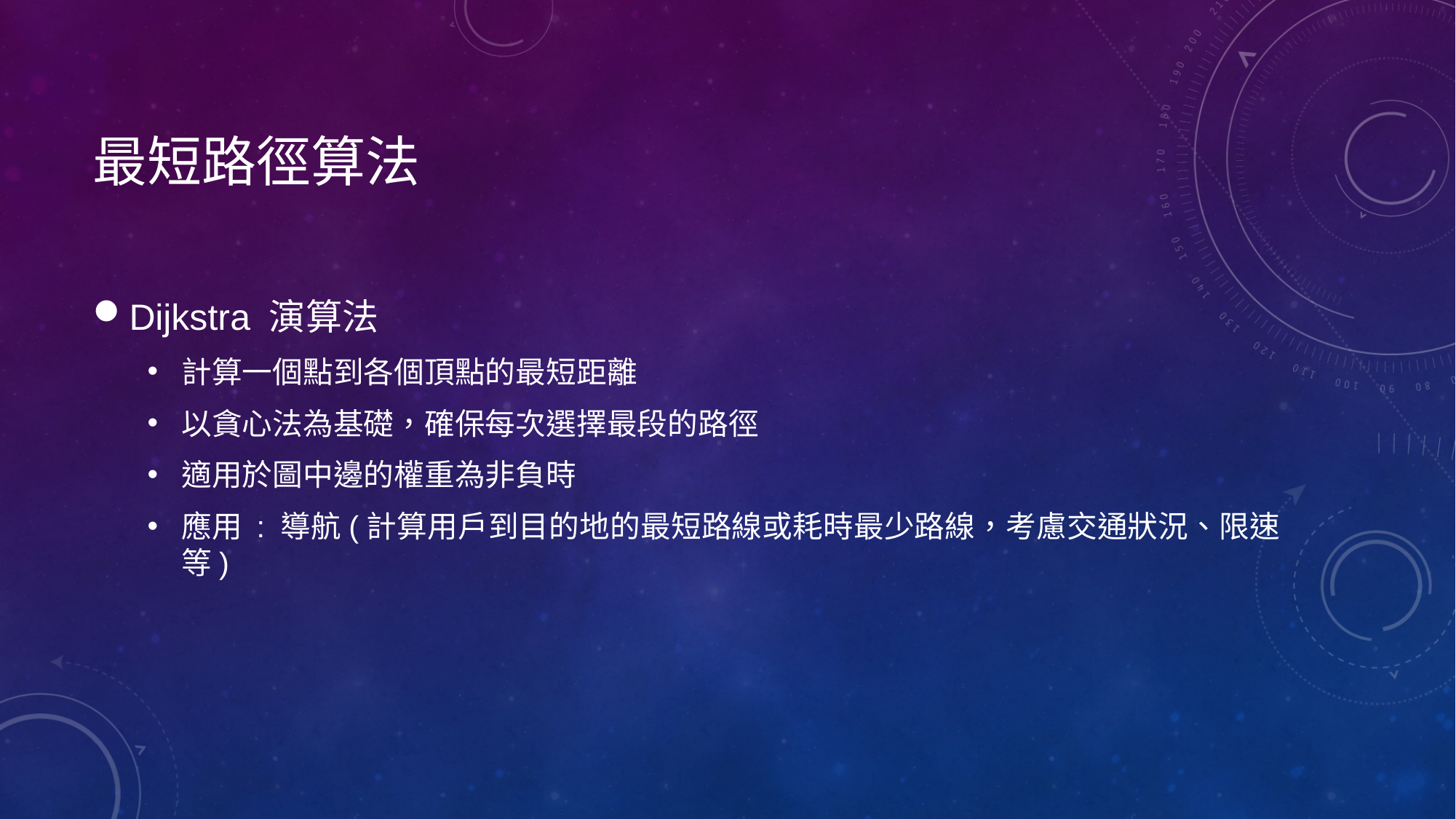

# 最短路徑算法
Dijkstra 演算法
計算一個點到各個頂點的最短距離
以貪心法為基礎，確保每次選擇最段的路徑
適用於圖中邊的權重為非負時
應用 : 導航(計算用戶到目的地的最短路線或耗時最少路線，考慮交通狀況、限速等)